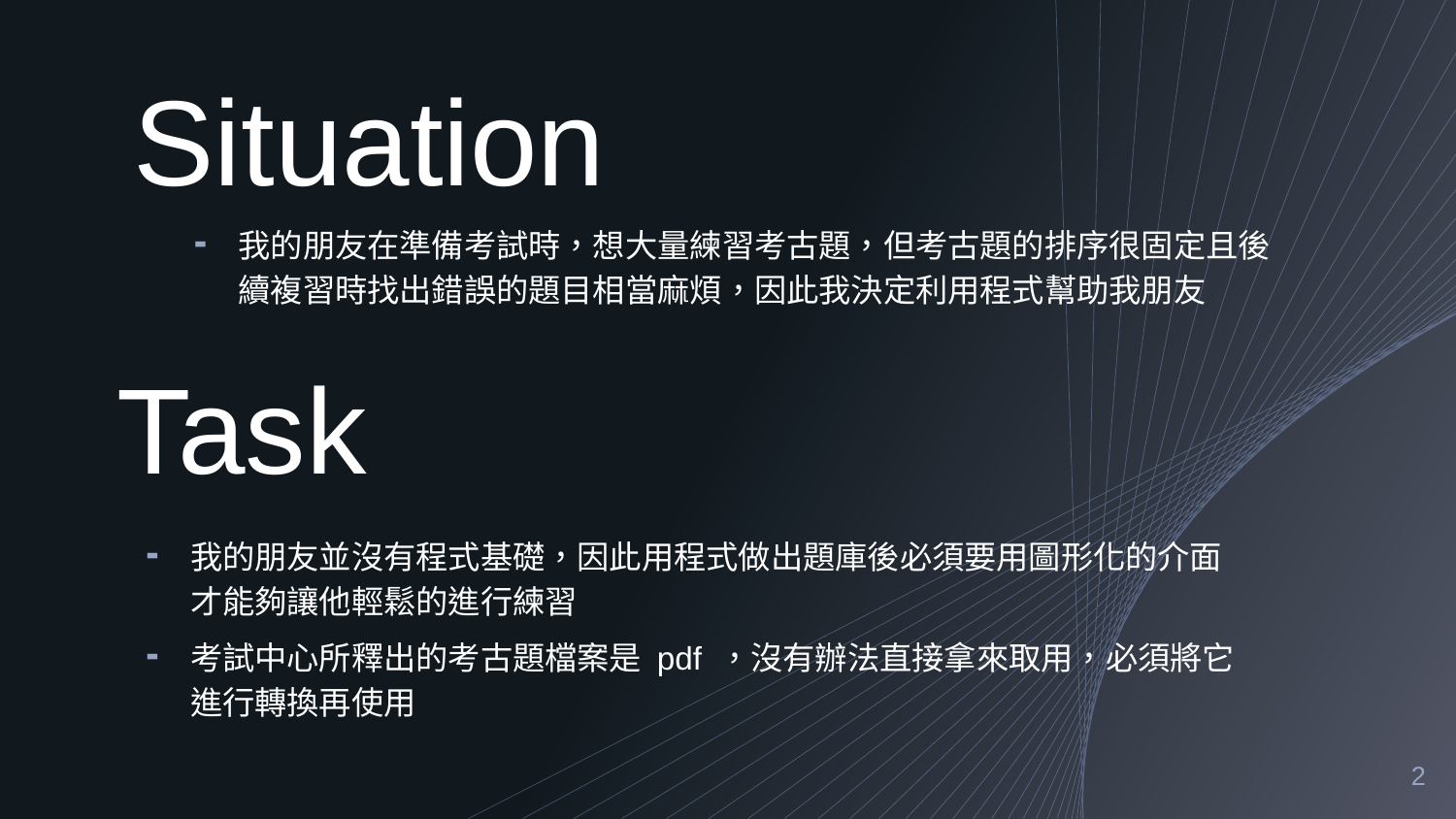

# Situation
我的朋友在準備考試時，想大量練習考古題，但考古題的排序很固定且後續複習時找出錯誤的題目相當麻煩，因此我決定利用程式幫助我朋友
Task
我的朋友並沒有程式基礎，因此用程式做出題庫後必須要用圖形化的介面才能夠讓他輕鬆的進行練習
考試中心所釋出的考古題檔案是 pdf ，沒有辦法直接拿來取用，必須將它進行轉換再使用

2